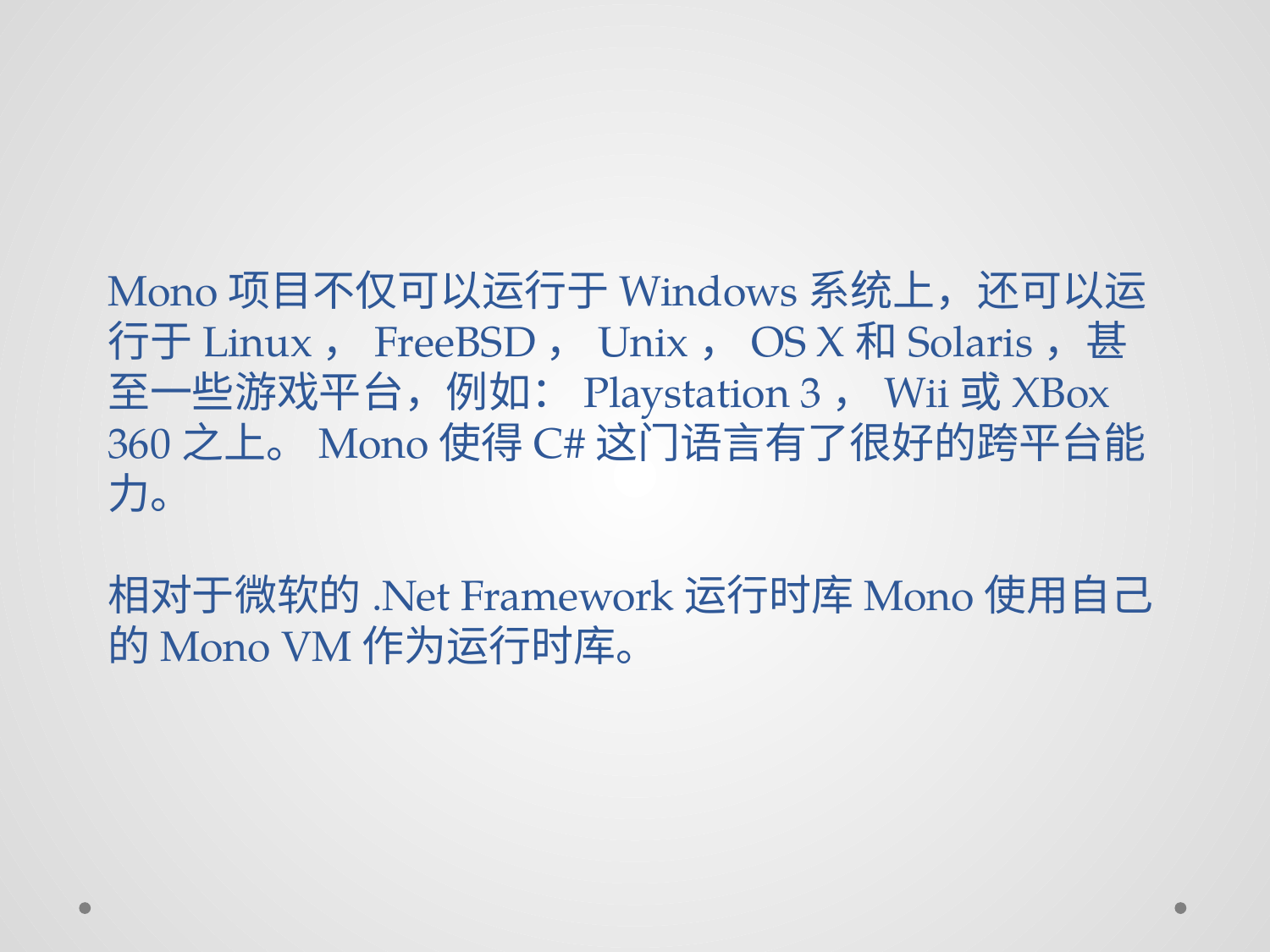

# Mono项目不仅可以运行于Windows系统上，还可以运行于Linux，FreeBSD，Unix，OS X和Solaris，甚至一些游戏平台，例如：Playstation 3，Wii或XBox 360之上。Mono使得C#这门语言有了很好的跨平台能力。 相对于微软的.Net Framework运行时库Mono使用自己的Mono VM作为运行时库。